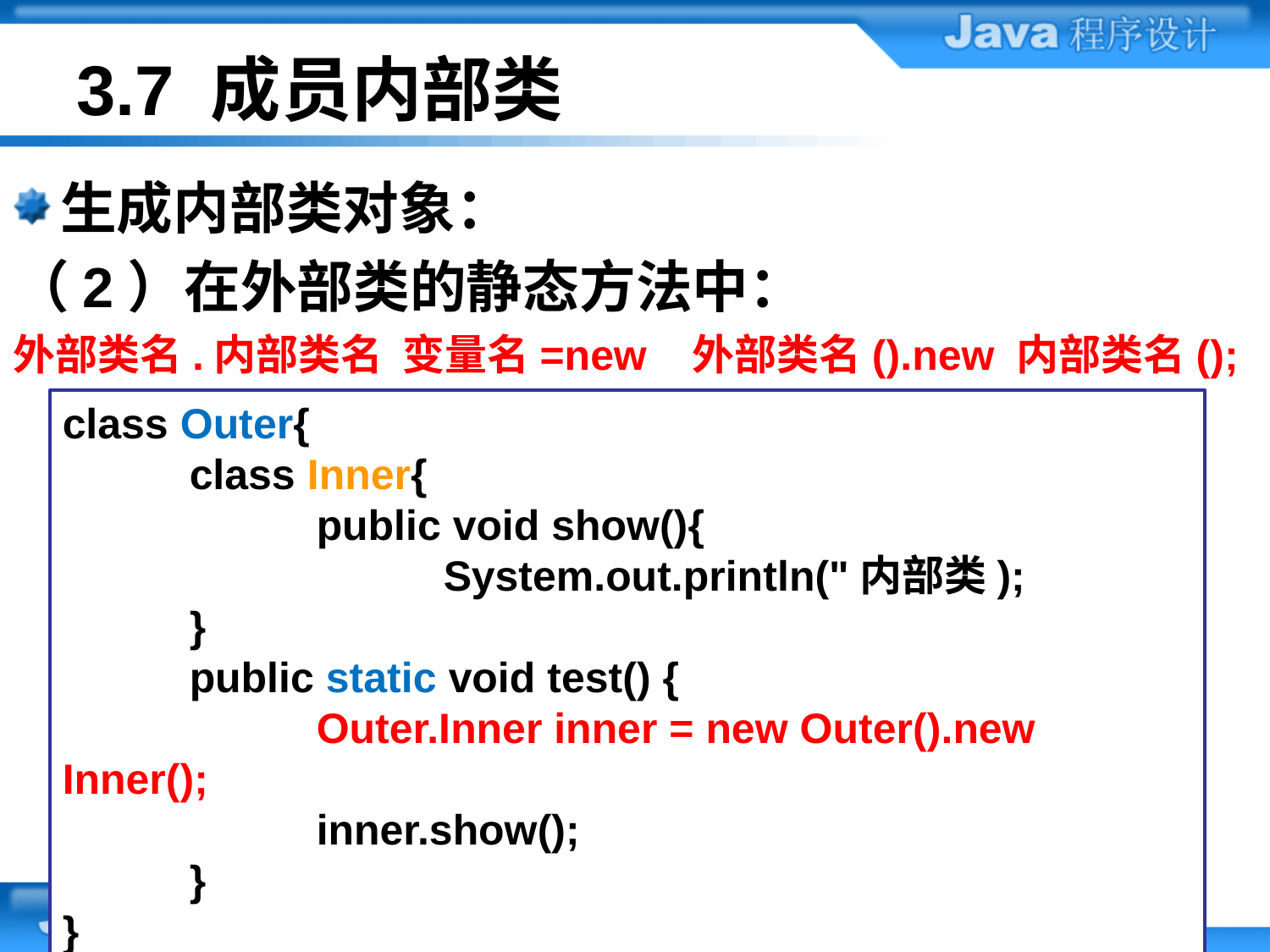

# 3.7 成员内部类
生成内部类对象：
（2）在外部类的静态方法中：
外部类名.内部类名  变量名=new   外部类名().new 内部类名();
class Outer{
	class Inner{
		public void show(){
			System.out.println("内部类);
	}
	public static void test() {
		Outer.Inner inner = new Outer().new Inner();
		inner.show();
	}
}